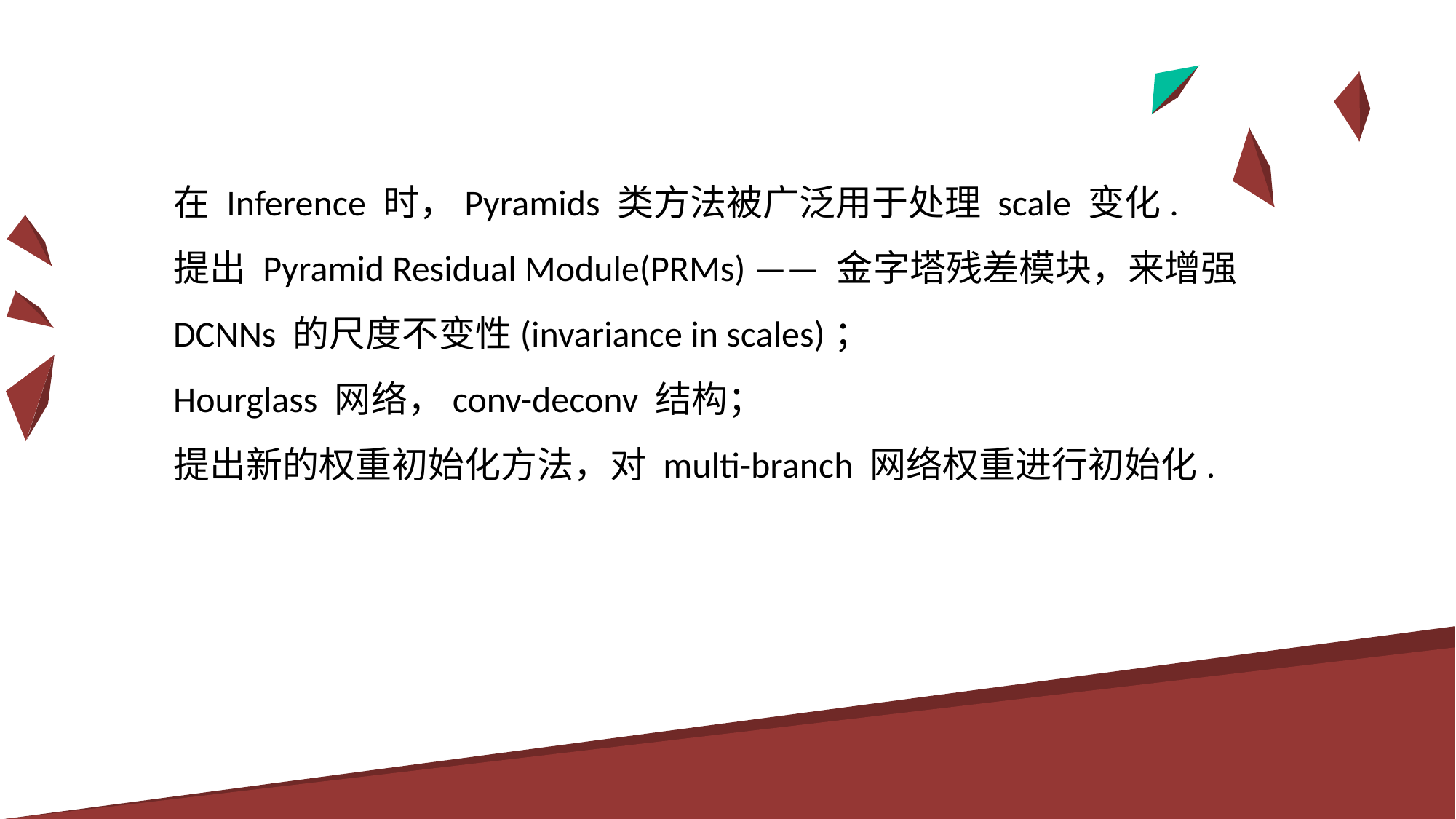

在 Inference 时，Pyramids 类方法被广泛用于处理 scale 变化.
提出 Pyramid Residual Module(PRMs) —— 金字塔残差模块，来增强 DCNNs 的尺度不变性(invariance in scales)；
Hourglass 网络，conv-deconv 结构；
提出新的权重初始化方法，对 multi-branch 网络权重进行初始化.